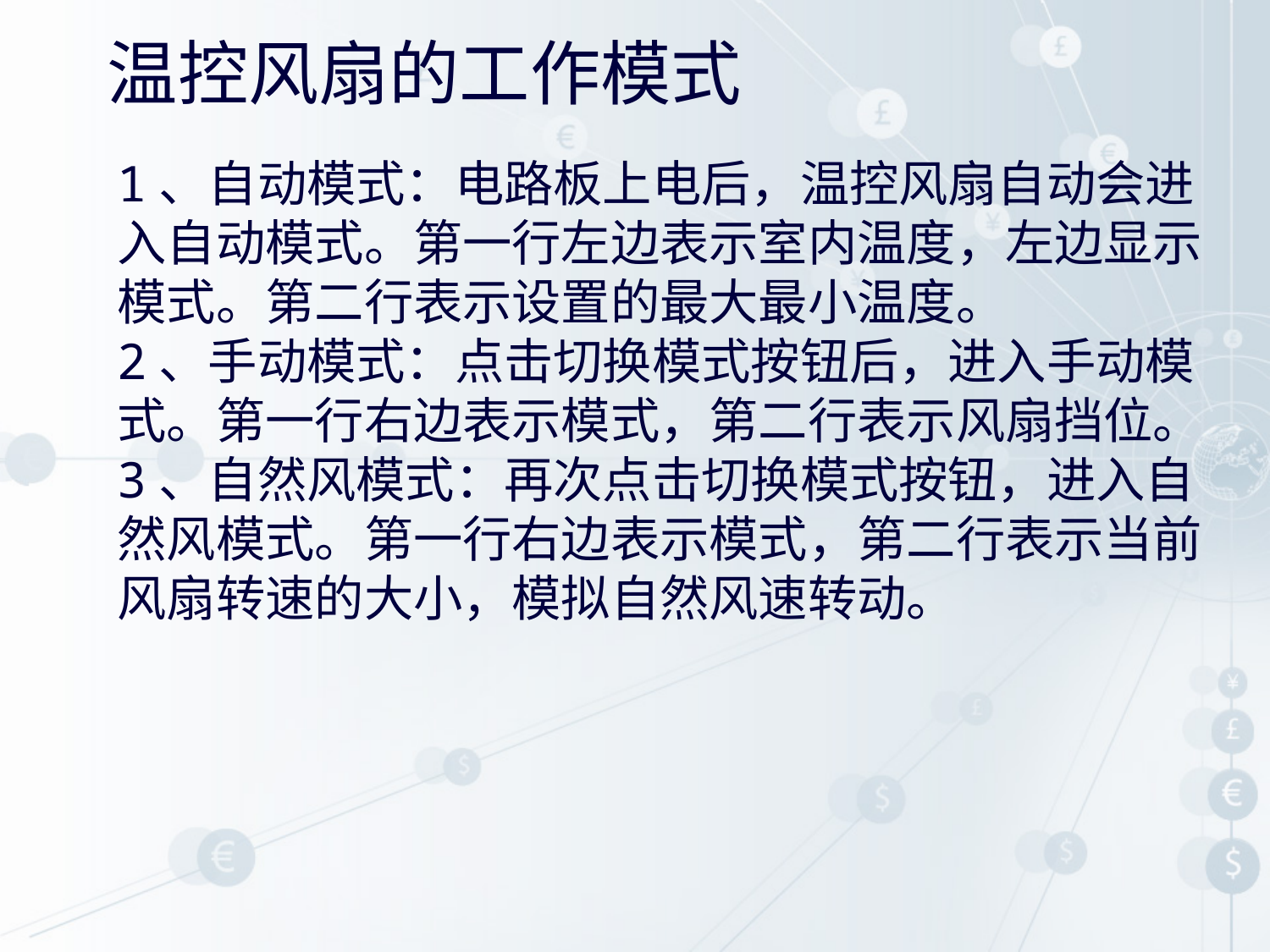

# 温控风扇的工作模式
1、自动模式：电路板上电后，温控风扇自动会进入自动模式。第一行左边表示室内温度，左边显示模式。第二行表示设置的最大最小温度。
2、手动模式：点击切换模式按钮后，进入手动模式。第一行右边表示模式，第二行表示风扇挡位。
3、自然风模式：再次点击切换模式按钮，进入自然风模式。第一行右边表示模式，第二行表示当前风扇转速的大小，模拟自然风速转动。